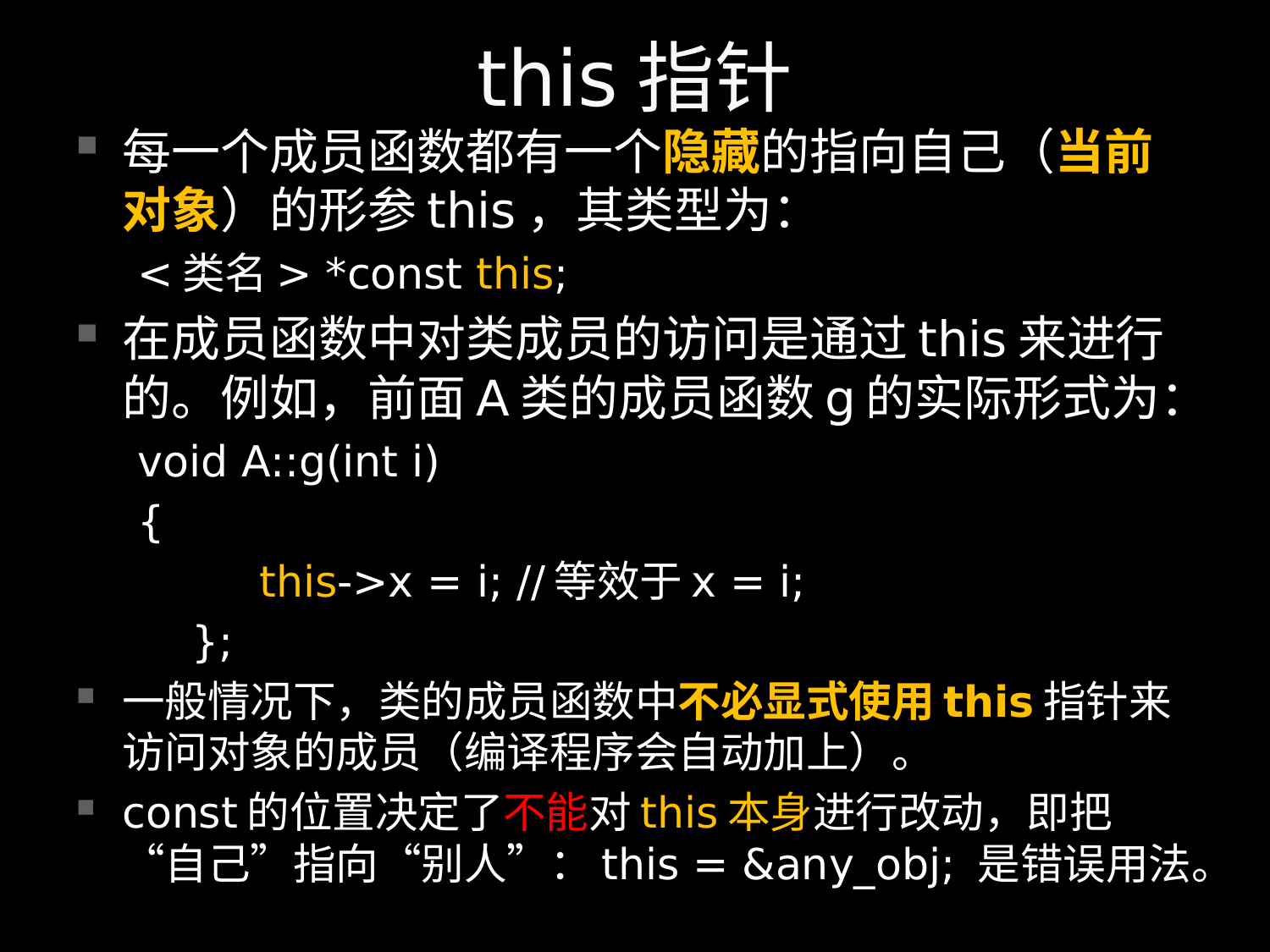

# this指针
每一个成员函数都有一个隐藏的指向自己（当前对象）的形参this，其类型为：
	<类名> *const this;
在成员函数中对类成员的访问是通过this来进行的。例如，前面A类的成员函数g的实际形式为：
	void A::g(int i)
	{
         this->x = i; //等效于x = i;
    };
一般情况下，类的成员函数中不必显式使用this指针来访问对象的成员（编译程序会自动加上）。
const的位置决定了不能对this本身进行改动，即把“自己”指向“别人”：this = &any_obj; 是错误用法。